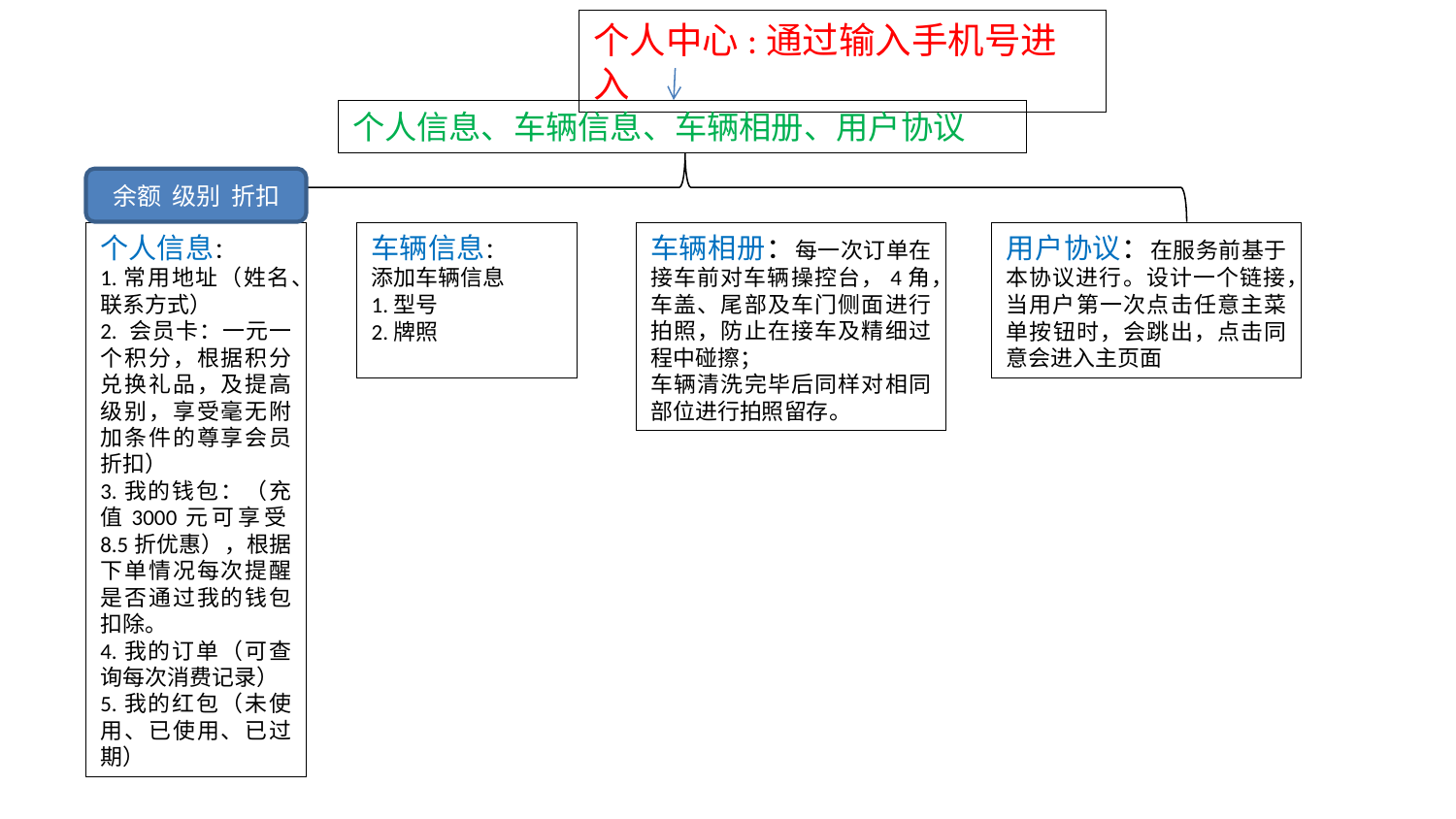

个人中心:通过输入手机号进入
个人信息、车辆信息、车辆相册、用户协议
余额  级别  折扣
个人信息：
1.常用地址（姓名、联系方式）
2. 会员卡：一元一个积分，根据积分兑换礼品，及提高级别，享受毫无附加条件的尊享会员折扣）
3.我的钱包：（充值3000元可享受8.5折优惠），根据下单情况每次提醒是否通过我的钱包扣除。
4.我的订单（可查询每次消费记录）
5.我的红包（未使用、已使用、已过期）
车辆相册：每一次订单在接车前对车辆操控台，4角，车盖、尾部及车门侧面进行拍照，防止在接车及精细过程中碰擦；
车辆清洗完毕后同样对相同部位进行拍照留存。
车辆信息：
添加车辆信息
1.型号
2.牌照

用户协议：在服务前基于本协议进行。设计一个链接，当用户第一次点击任意主菜单按钮时，会跳出，点击同意会进入主页面